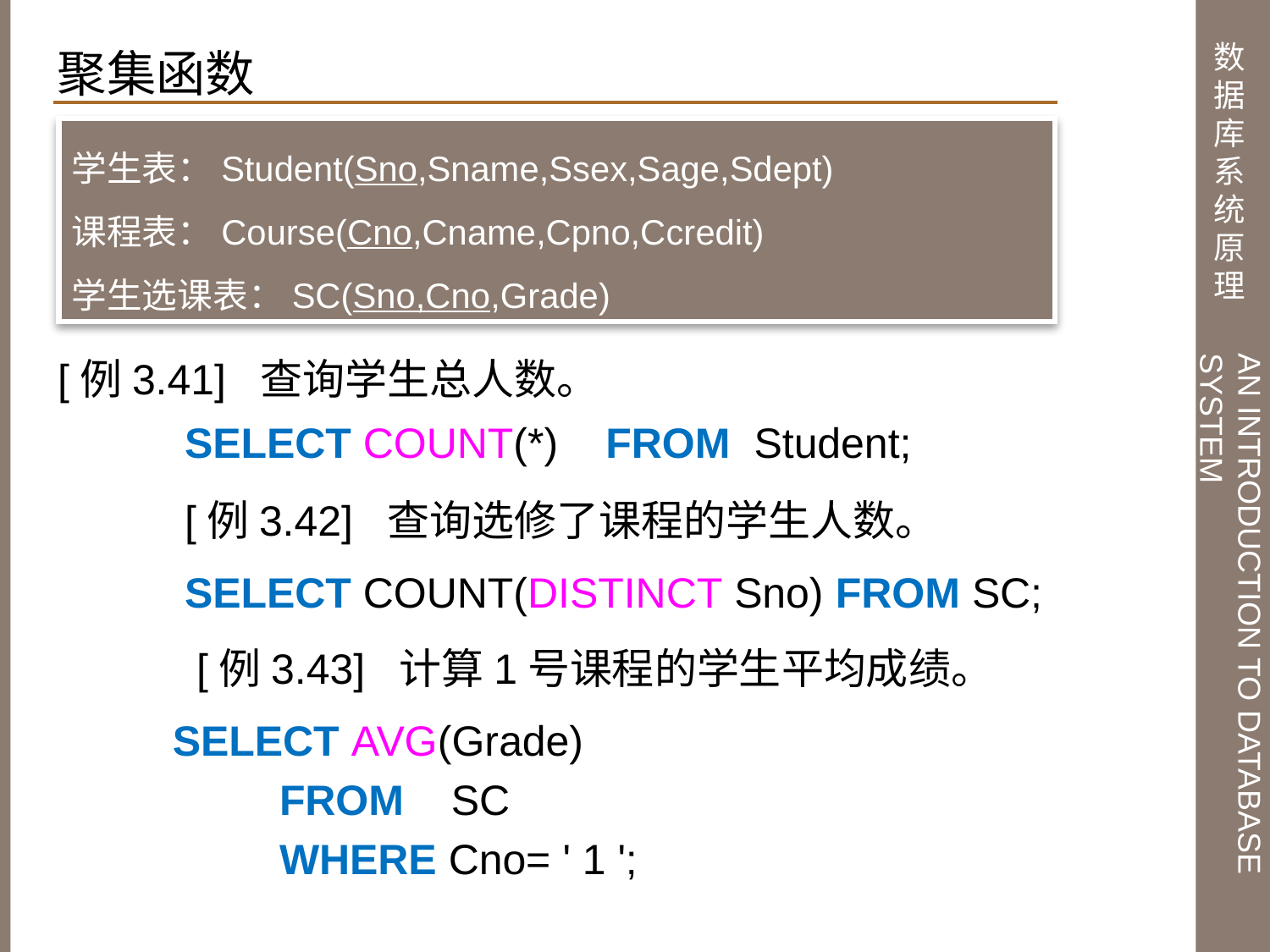

聚集函数
学生表：Student(Sno,Sname,Ssex,Sage,Sdept)
课程表：Course(Cno,Cname,Cpno,Ccredit)
学生选课表：SC(Sno,Cno,Grade)
[例3.41]  查询学生总人数。
SELECT COUNT(*)    FROM  Student;
[例3.42]  查询选修了课程的学生人数。
SELECT COUNT(DISTINCT Sno) FROM SC;
 [例3.43]  计算1号课程的学生平均成绩。
 SELECT AVG(Grade)
          FROM    SC
          WHERE Cno= ' 1 ';